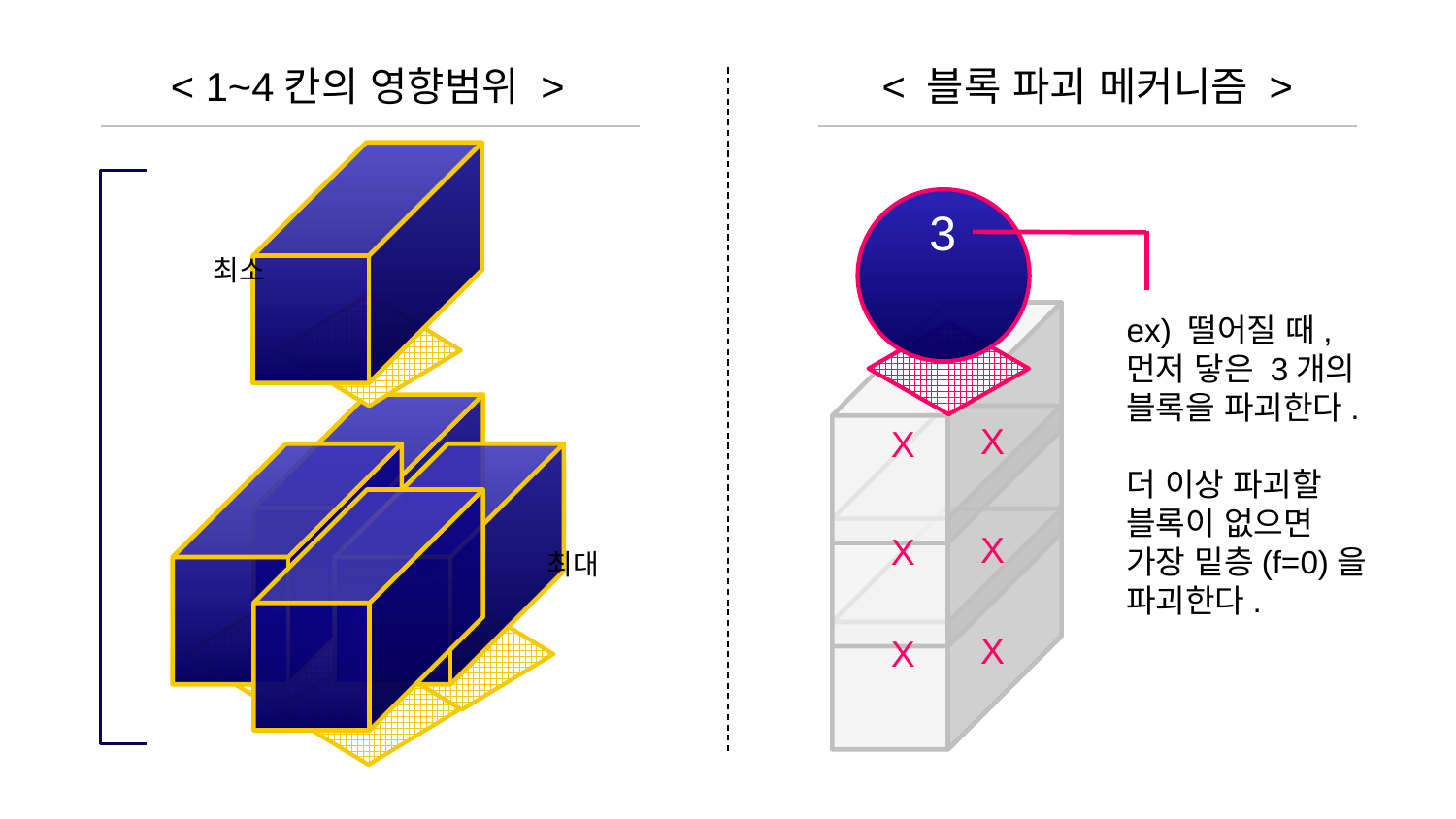

< 1~4칸의 영향범위 >
< 블록 파괴 메커니즘 >

최소

최대

3

ex) 떨어질 때,
먼저 닿은 3개의 블록을 파괴한다.

더 이상 파괴할
블록이 없으면
가장 밑층(f=0)을 파괴한다.

X
X

X
X
X
X